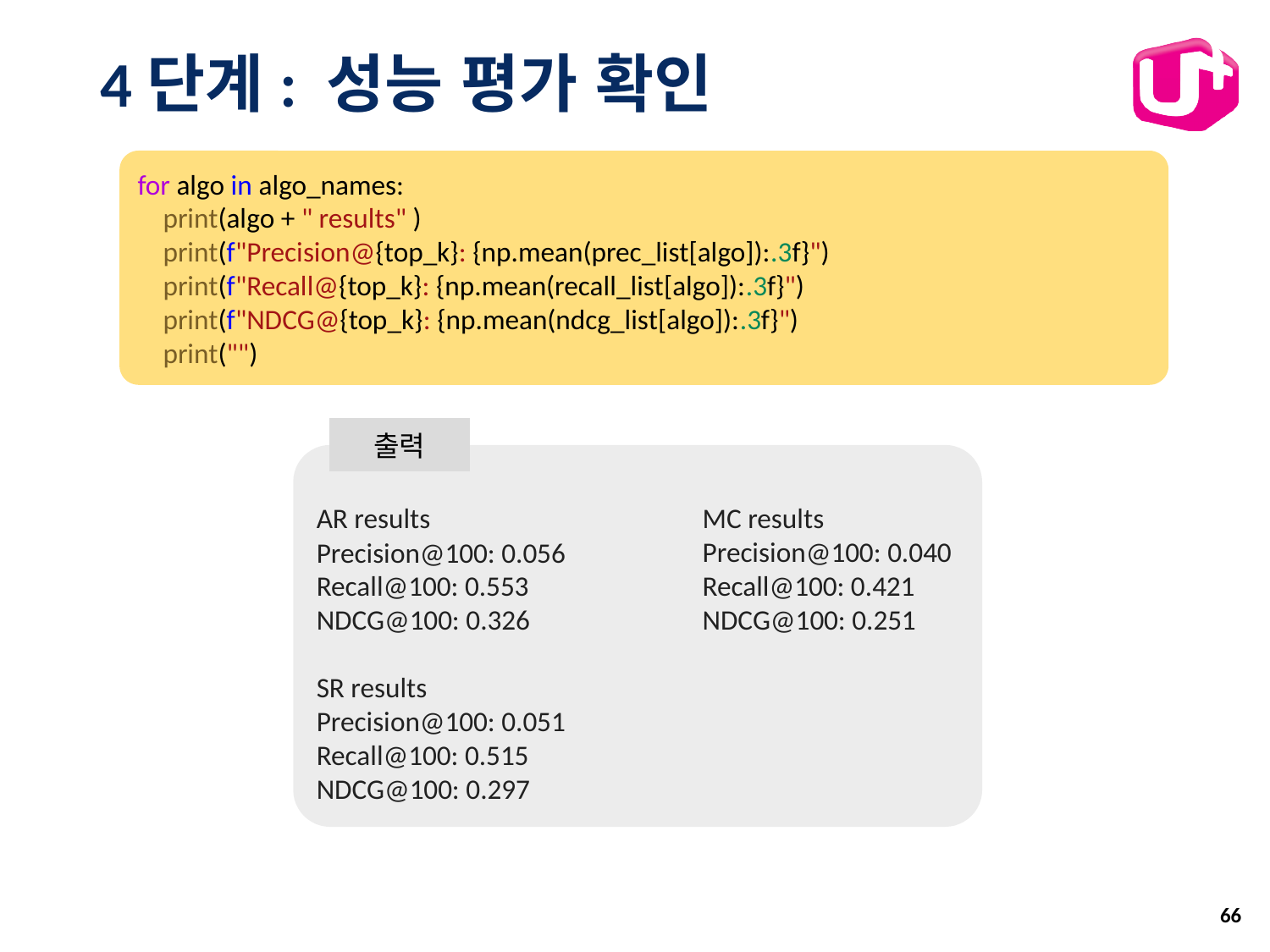

# 4단계: 성능 평가 확인
for algo in algo_names:
    print(algo + " results" )
    print(f"Precision@{top_k}: {np.mean(prec_list[algo]):.3f}")
    print(f"Recall@{top_k}: {np.mean(recall_list[algo]):.3f}")
    print(f"NDCG@{top_k}: {np.mean(ndcg_list[algo]):.3f}")
    print("")
출력

AR results
Precision@100: 0.056
Recall@100: 0.553
NDCG@100: 0.326

SR results
Precision@100: 0.051
Recall@100: 0.515
NDCG@100: 0.297
MC results
Precision@100: 0.040
Recall@100: 0.421
NDCG@100: 0.251
66